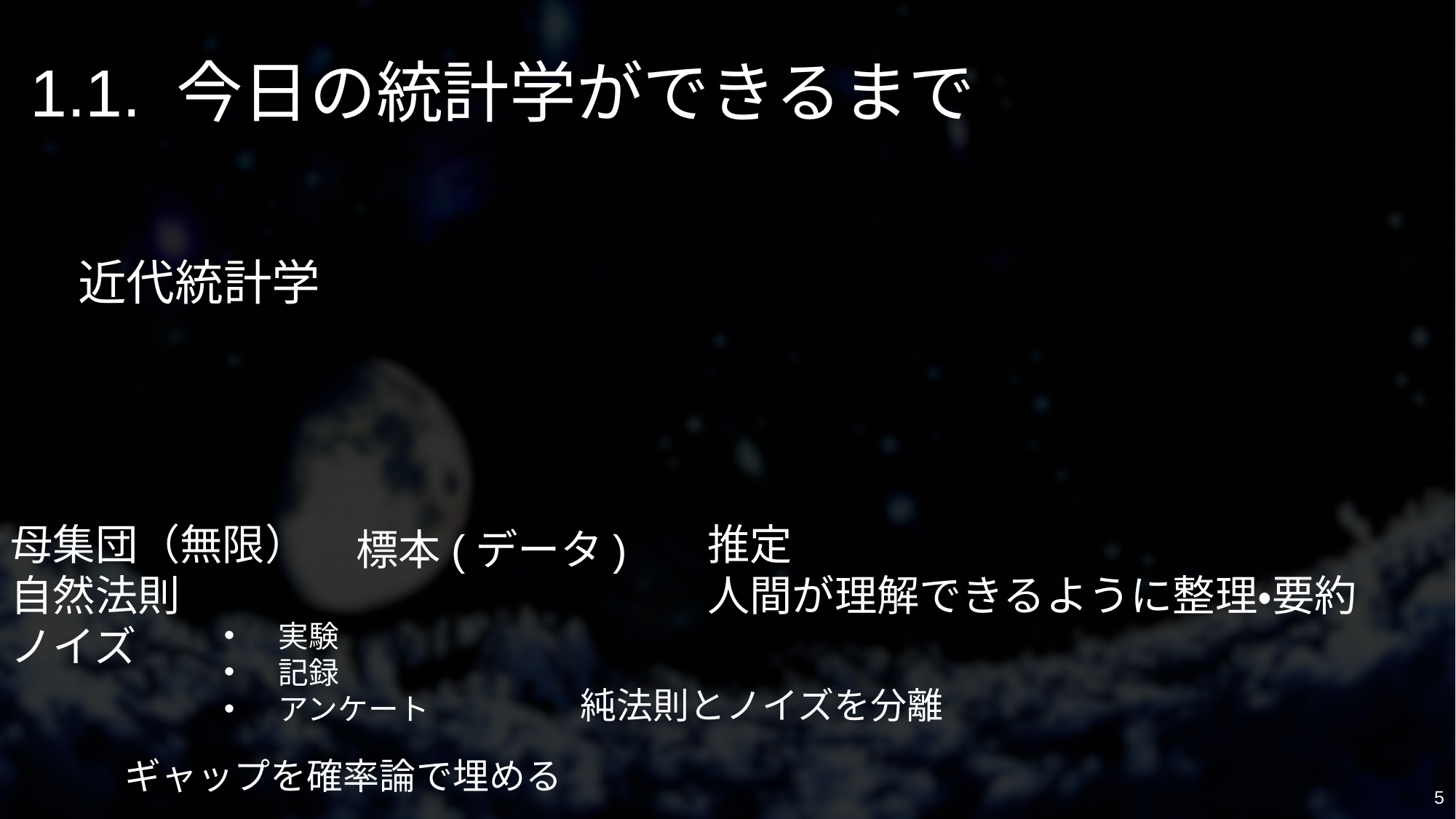

# 1.1. 今日の統計学ができるまで
近代統計学
母集団（無限）
自然法則
ノイズ
推定
人間が理解できるように整理・要約
標本(データ)
実験
記録
アンケート
純法則とノイズを分離
ギャップを確率論で埋める
5